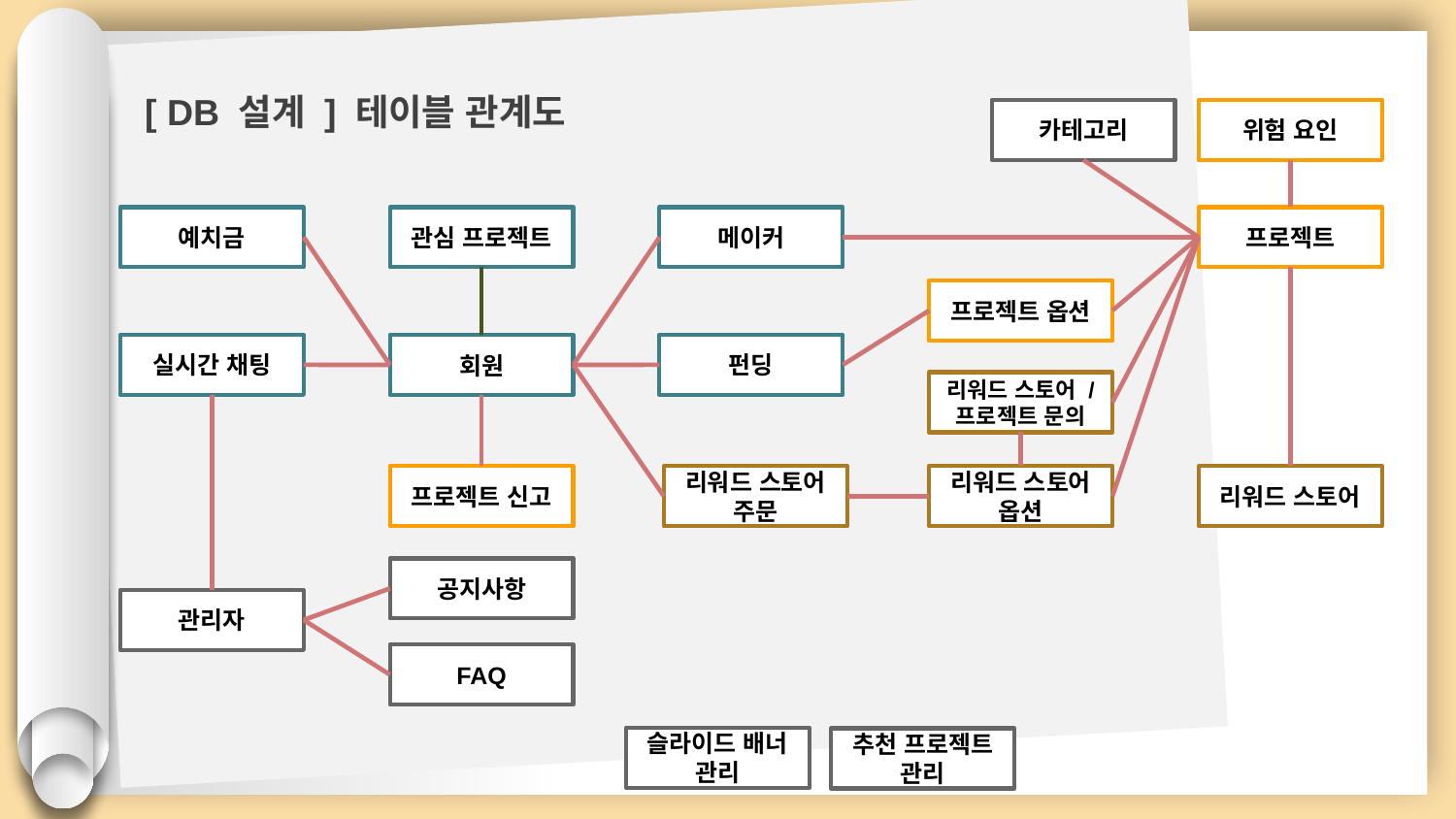

[ DB 설계 ] 테이블 관계도
카테고리
위험 요인
예치금
관심 프로젝트
메이커
프로젝트
프로젝트 옵션
실시간 채팅
펀딩
회원
리워드 스토어 / 프로젝트 문의
프로젝트 신고
리워드 스토어 주문
리워드 스토어 옵션
리워드 스토어
공지사항
관리자
FAQ
슬라이드 배너 관리
추천 프로젝트 관리